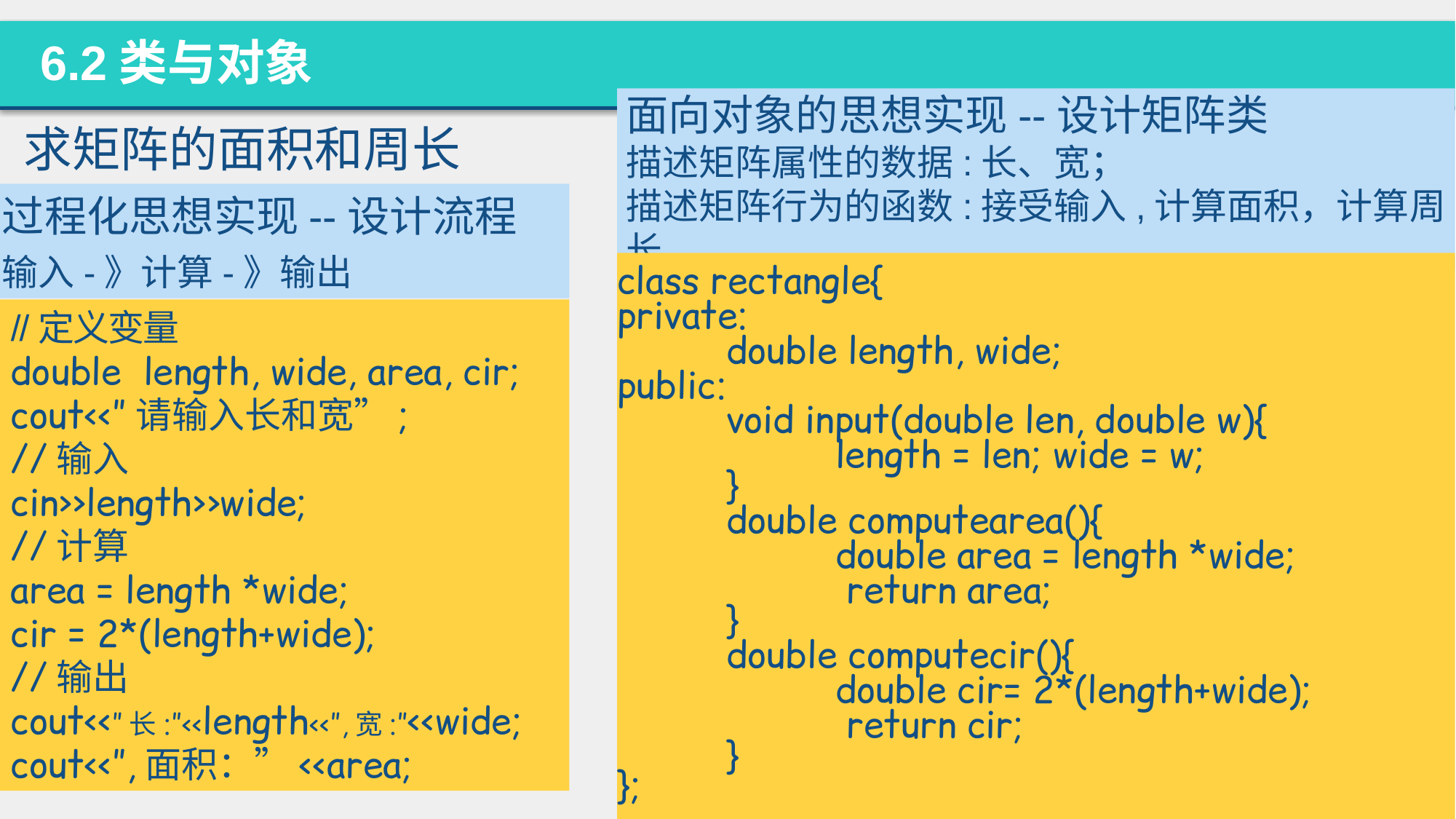

6.2类与对象
面向对象的思想实现--设计矩阵类
描述矩阵属性的数据:长、宽；
描述矩阵行为的函数:接受输入,计算面积，计算周长
求矩阵的面积和周长
过程化思想实现--设计流程
输入-》计算-》输出
class rectangle{
private:
	double length, wide;
public:
	void input(double len, double w){
		length = len; wide = w;
	}
	double computearea(){
		double area = length *wide;
		 return area;
	}
	double computecir(){
		double cir= 2*(length+wide);
		 return cir;
	}
};
//定义变量
double  length, wide, area, cir;
cout<<”请输入长和宽”;
//输入
cin>>length>>wide;
//计算
area = length *wide;
cir = 2*(length+wide);
//输出
cout<<”长:”<<length<<”,宽:”<<wide;
cout<<”,面积：”<<area;